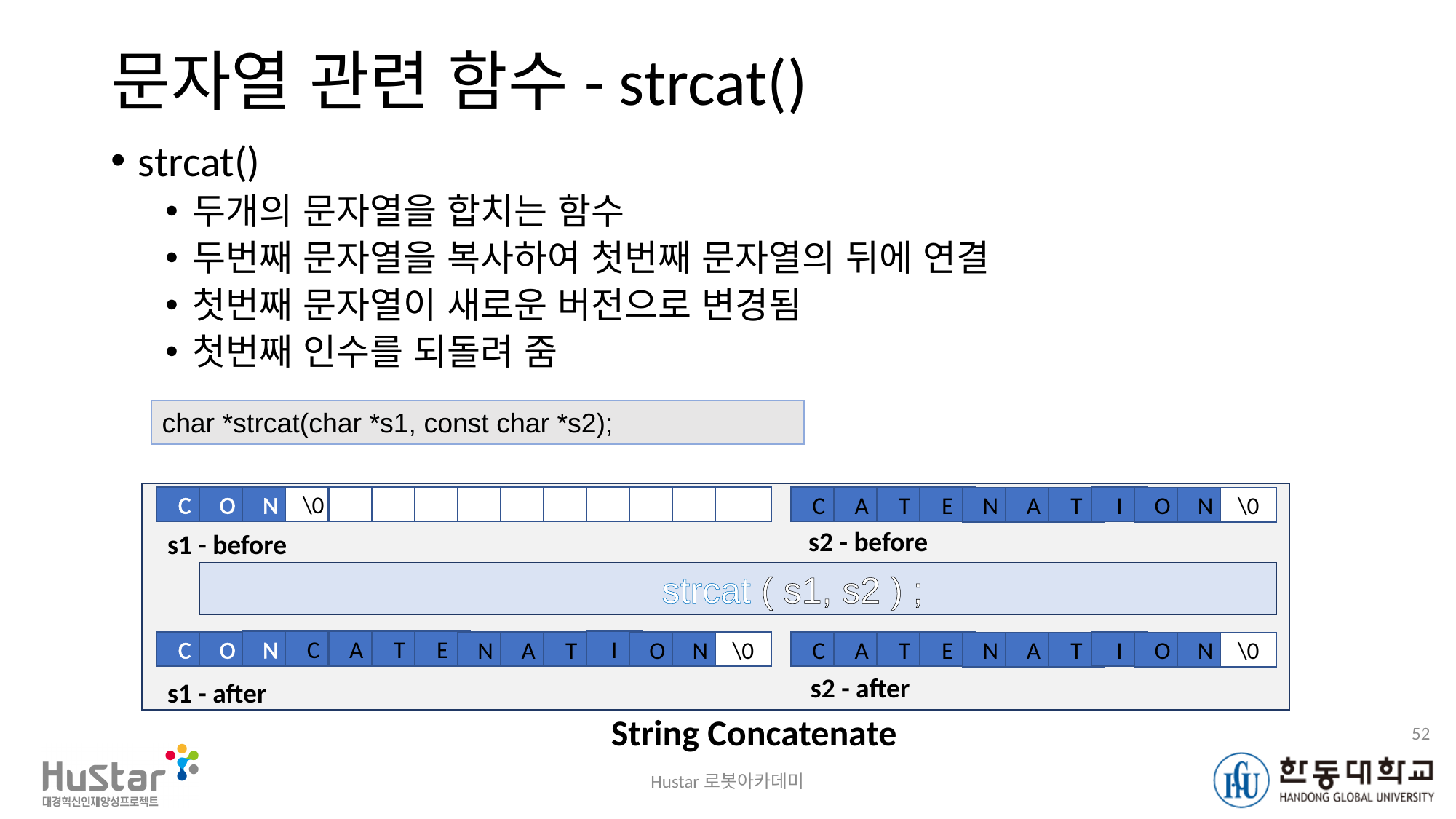

# 문자열 관련 함수- strcat()
strcat()
두개의 문자열을 합치는 함수
두번째 문자열을 복사하여 첫번째 문자열의 뒤에 연결
첫번째 문자열이 새로운 버전으로 변경됨
첫번째 인수를 되돌려 줌
char *strcat(char *s1, const char *s2);

N
\0

C
O

C
A
T
E
I
N
A
T
O
N
\0
s2 - before
s1 - before
	strcat ( s1, s2 ) ;
N
C
A
T
E
I
N
A
T
O
N
\0
C
O
C
A
T
E
I
N
A
T
O
N
\0
s2 - after
s1 - after
String Concatenate
52
Hustar로봇아카데미